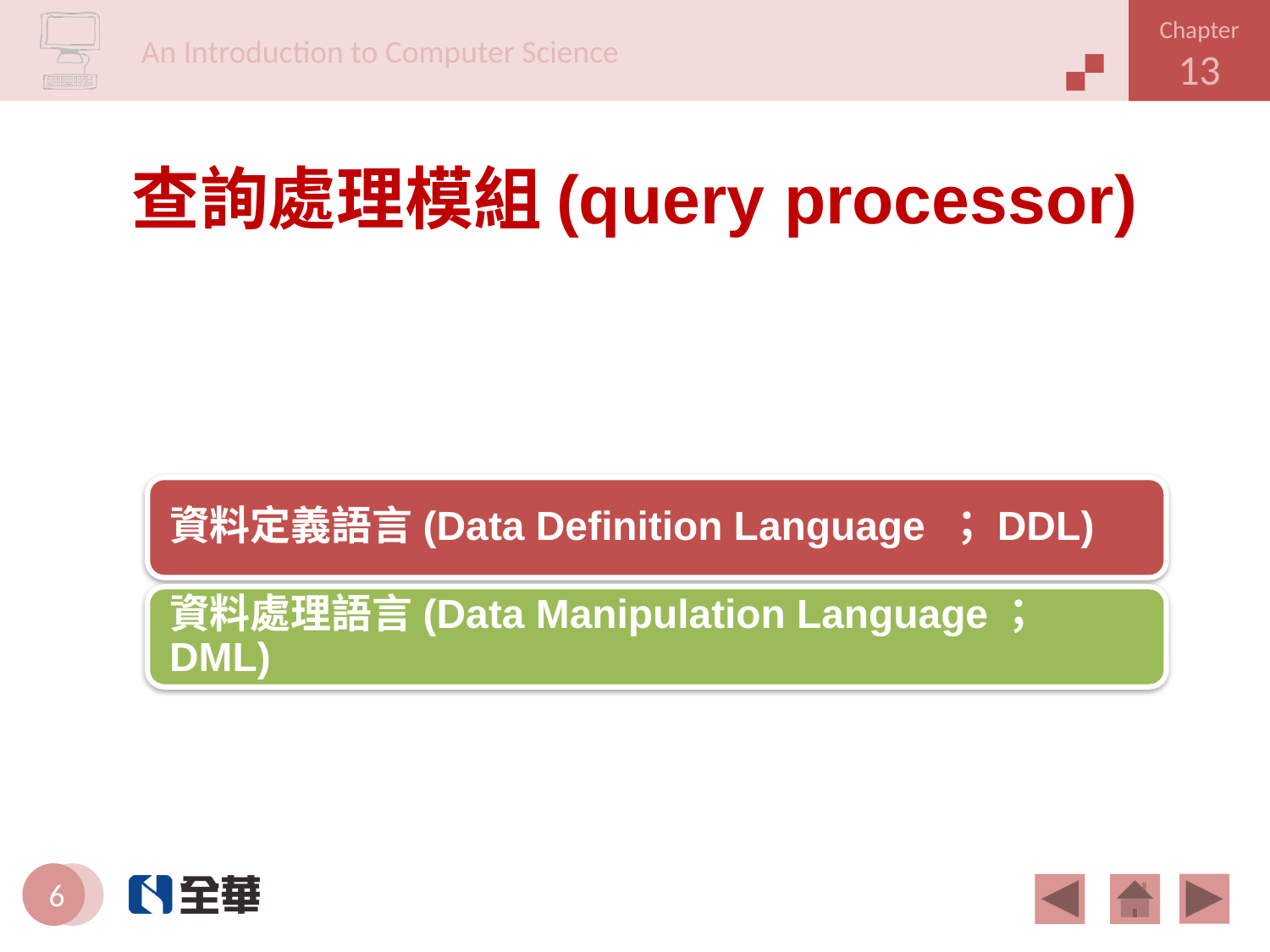

# 查詢處理模組(query processor)

資料定義語言(Data Definition Language ；DDL)
資料處理語言(Data Manipulation Language；DML)